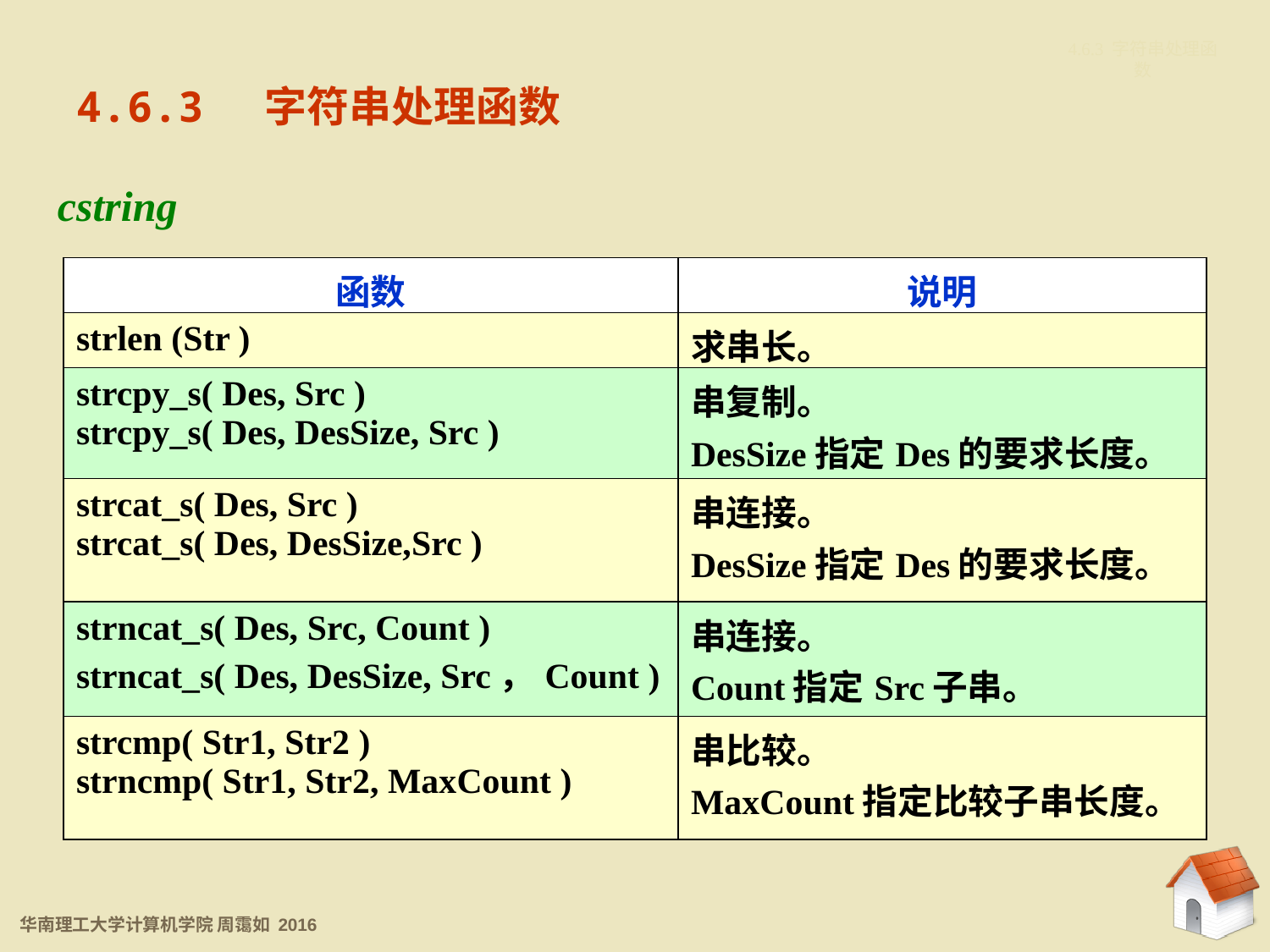

4.6.3 字符串处理函数
4.6.3  字符串处理函数
cstring
| 函数 | 说明 |
| --- | --- |
| strlen (Str ) | 求串长。 |
| strcpy\_s( Des, Src ) strcpy\_s( Des, DesSize, Src ) | 串复制。 DesSize指定Des的要求长度。 |
| strcat\_s( Des, Src ) strcat\_s( Des, DesSize,Src ) | 串连接。 DesSize指定Des的要求长度。 |
| strncat\_s( Des, Src, Count ) strncat\_s( Des, DesSize, Src，Count ) | 串连接。 Count指定Src子串。 |
| strcmp( Str1, Str2 ) strncmp( Str1, Str2, MaxCount ) | 串比较。 MaxCount指定比较子串长度。 |